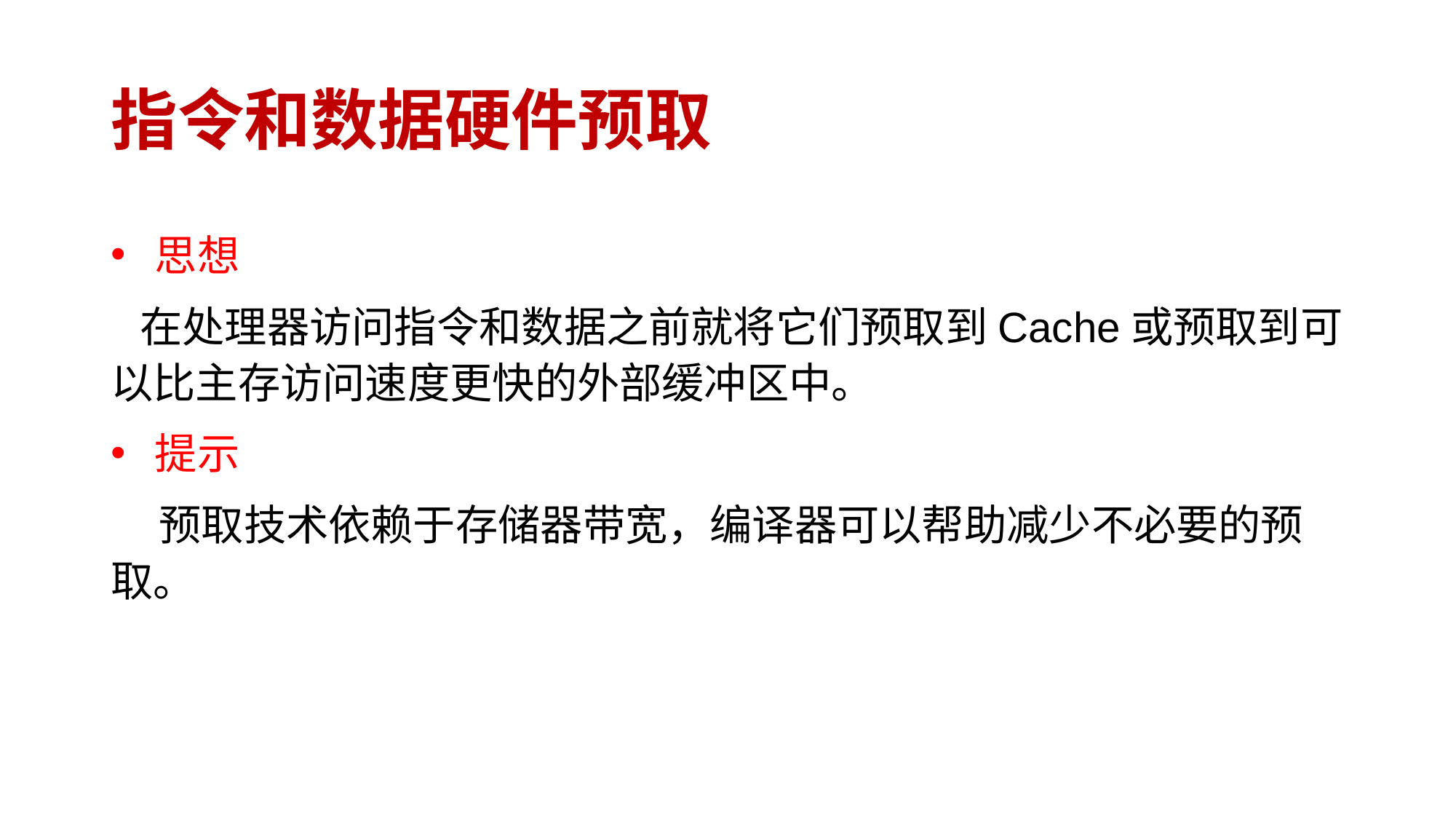

# 指令和数据硬件预取
  思想
  在处理器访问指令和数据之前就将它们预取到Cache或预取到可以比主存访问速度更快的外部缓冲区中。
  提示
    预取技术依赖于存储器带宽，编译器可以帮助减少不必要的预取。